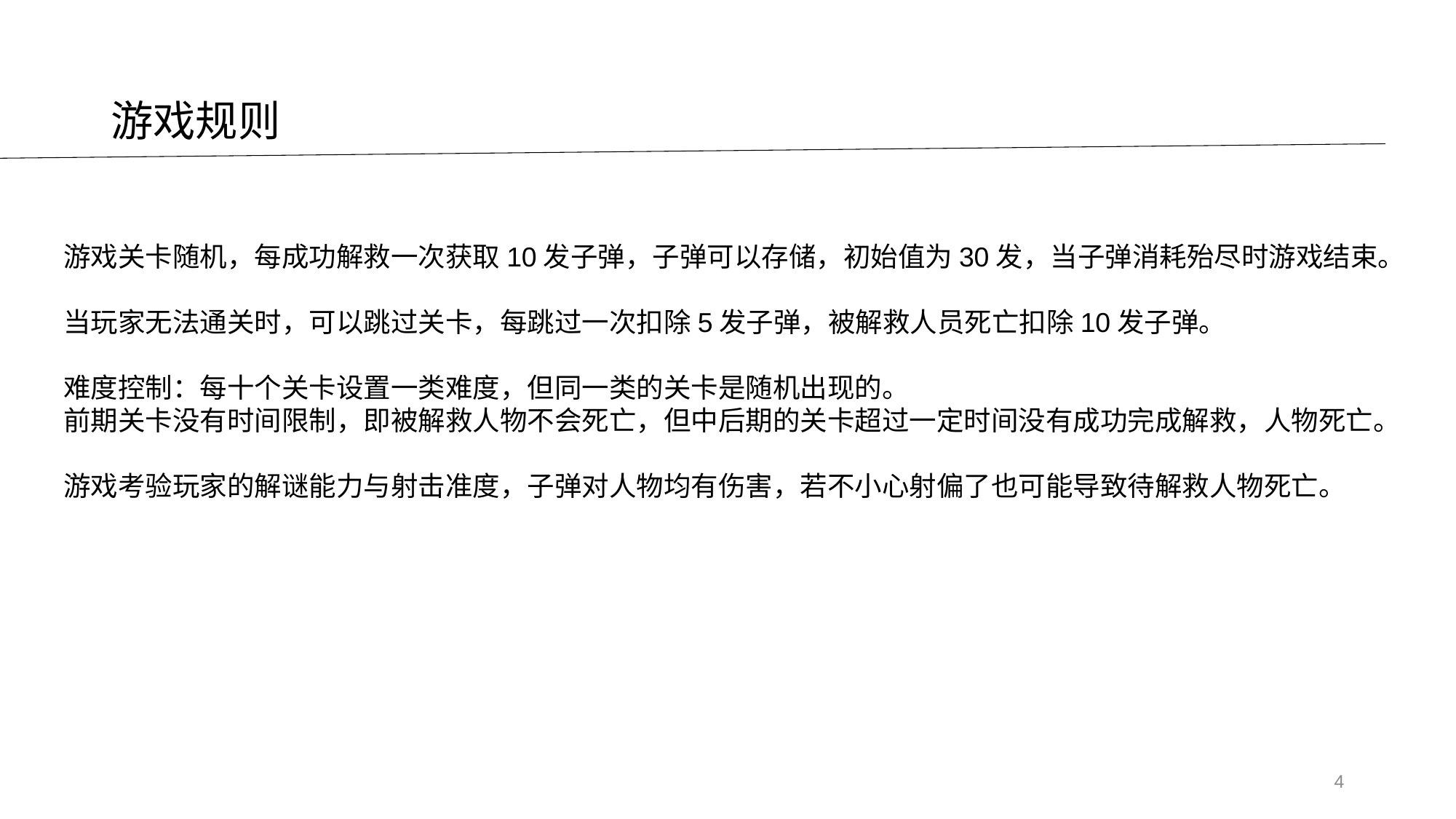

# 游戏规则
游戏关卡随机，每成功解救一次获取10发子弹，子弹可以存储，初始值为30发，当子弹消耗殆尽时游戏结束。
当玩家无法通关时，可以跳过关卡，每跳过一次扣除5发子弹，被解救人员死亡扣除10发子弹。
难度控制：每十个关卡设置一类难度，但同一类的关卡是随机出现的。
前期关卡没有时间限制，即被解救人物不会死亡，但中后期的关卡超过一定时间没有成功完成解救，人物死亡。

游戏考验玩家的解谜能力与射击准度，子弹对人物均有伤害，若不小心射偏了也可能导致待解救人物死亡。
4